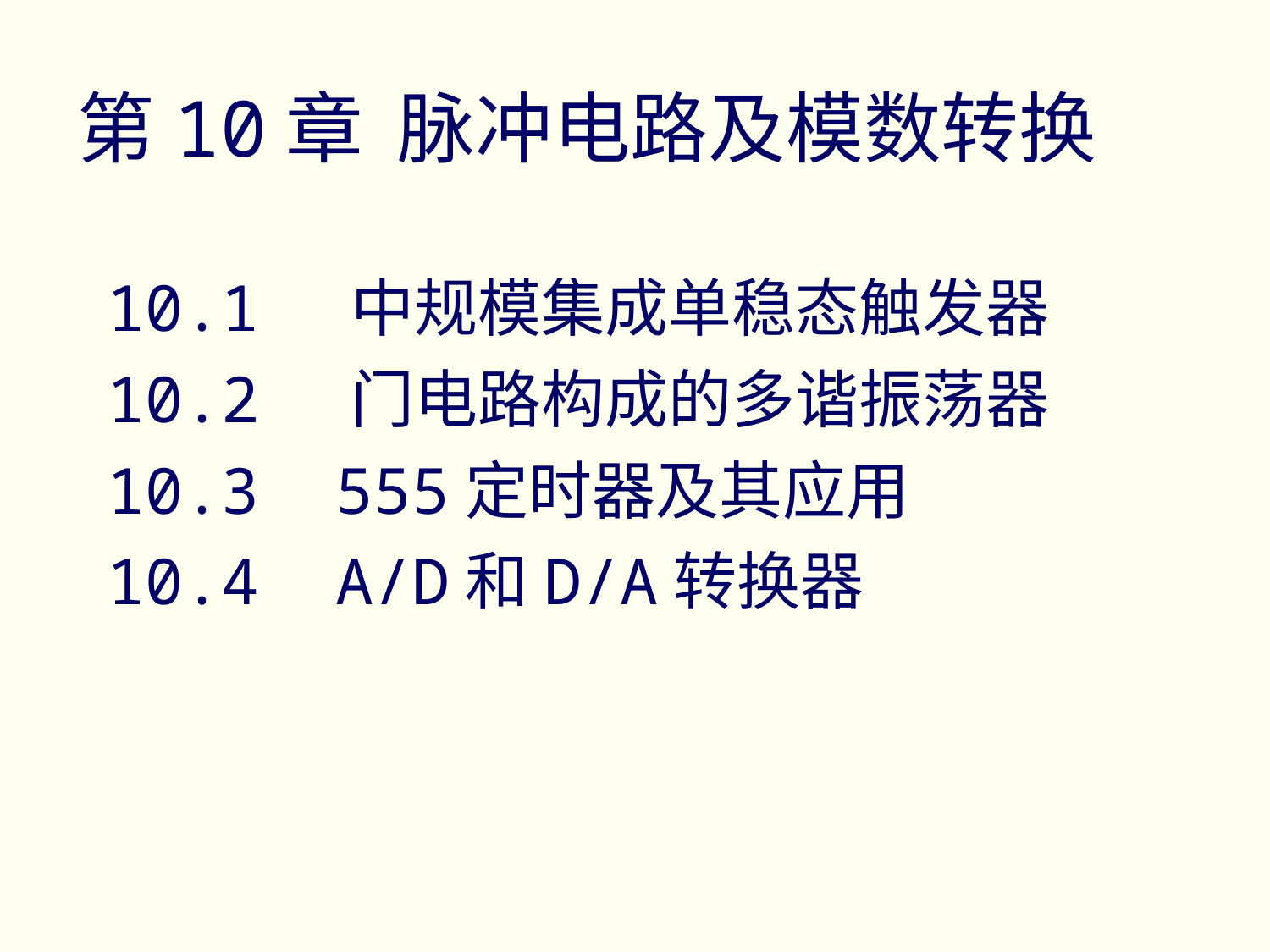

# 第10章  脉冲电路及模数转换
10.1  中规模集成单稳态触发器
10.2  门电路构成的多谐振荡器
10.3  555定时器及其应用
10.4  A/D和D/A转换器